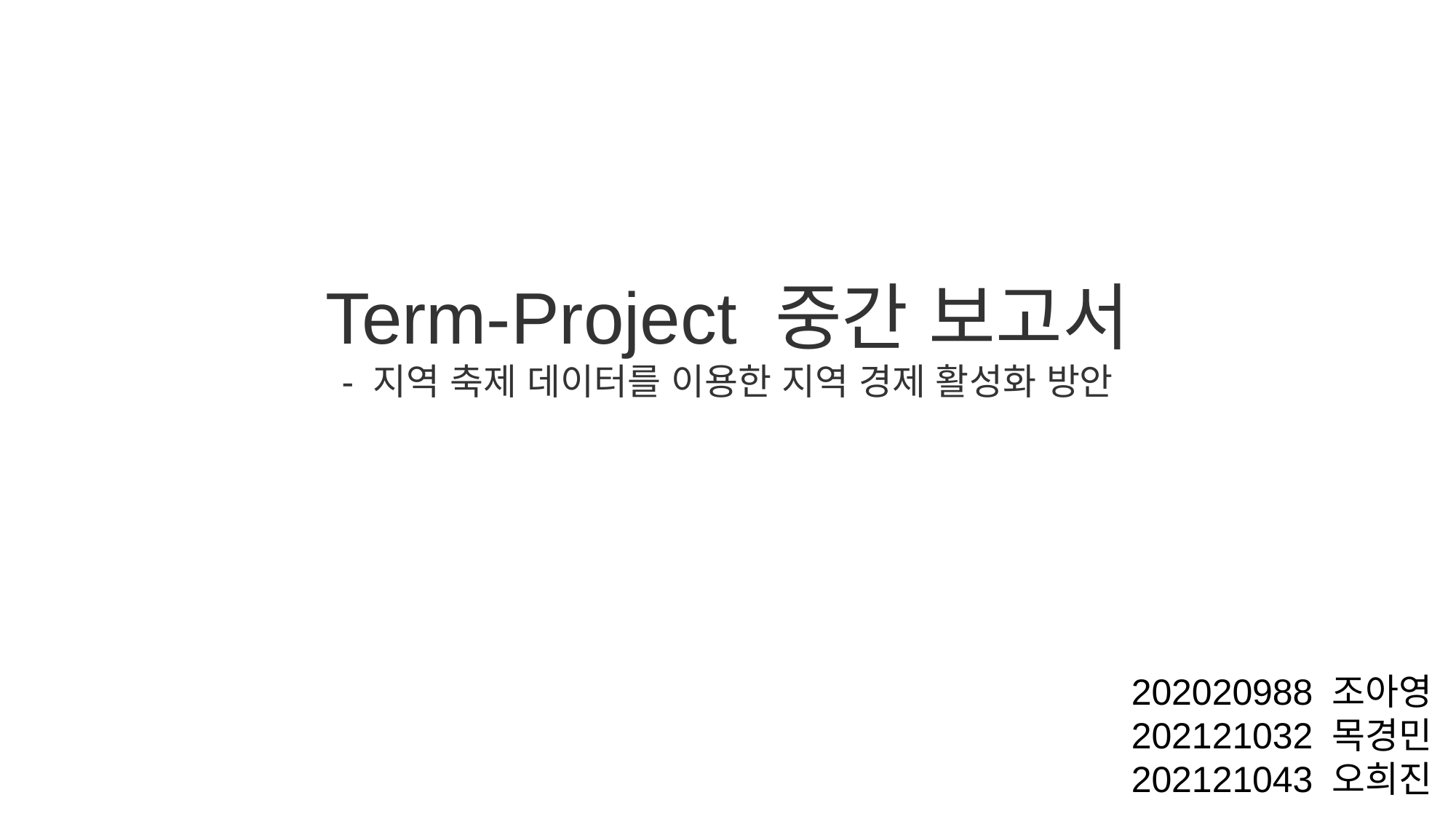

Term-Project 중간 보고서
- 지역 축제 데이터를 이용한 지역 경제 활성화 방안
202020988 조아영
202121032 목경민
202121043 오희진